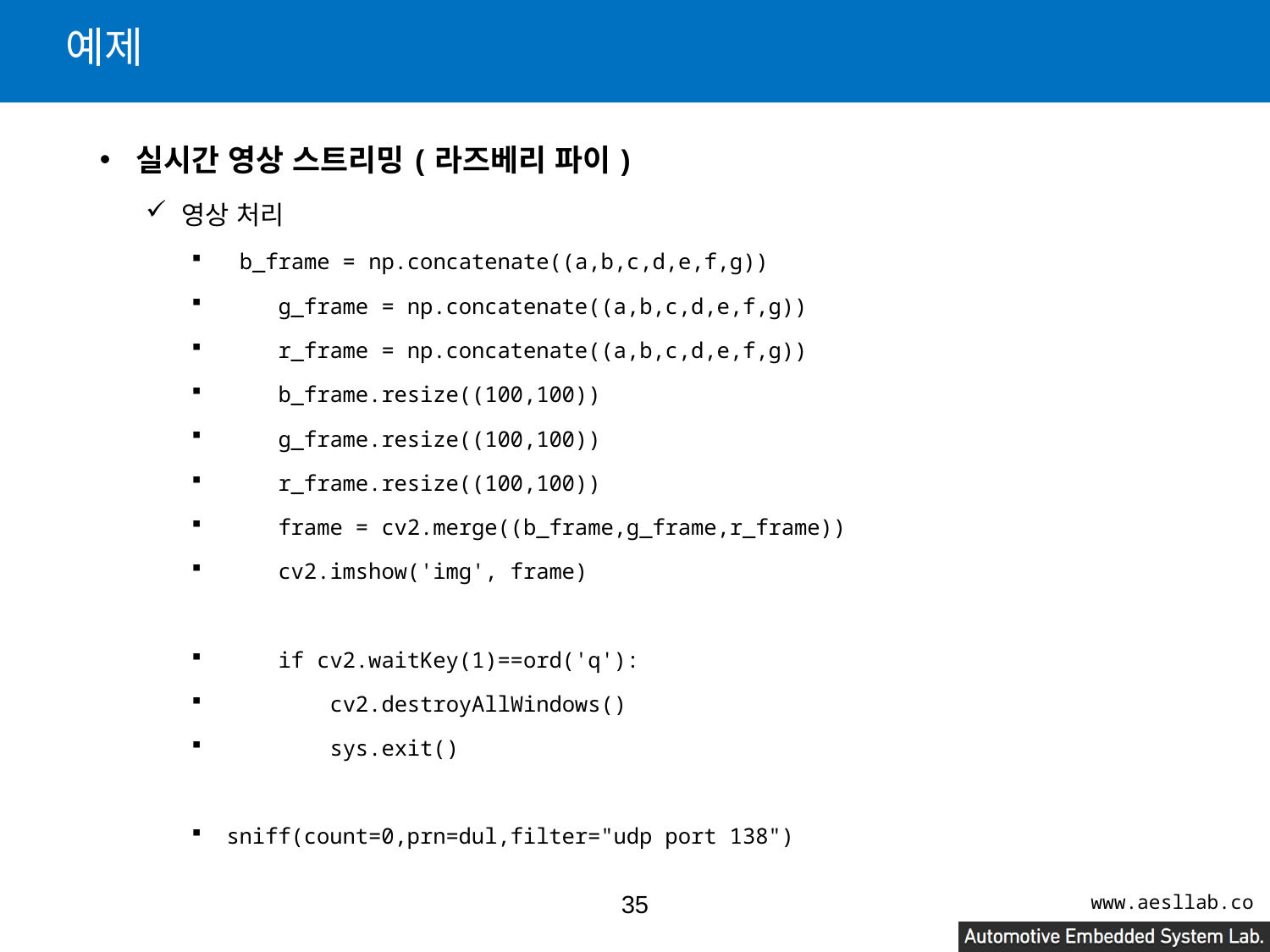

# 예제
실시간 영상 스트리밍(라즈베리 파이)
영상 처리
 b_frame = np.concatenate((a,b,c,d,e,f,g))
    g_frame = np.concatenate((a,b,c,d,e,f,g))
    r_frame = np.concatenate((a,b,c,d,e,f,g))
    b_frame.resize((100,100))
    g_frame.resize((100,100))
    r_frame.resize((100,100))
    frame = cv2.merge((b_frame,g_frame,r_frame))
    cv2.imshow('img', frame)

    if cv2.waitKey(1)==ord('q'):
        cv2.destroyAllWindows()
        sys.exit()

sniff(count=0,prn=dul,filter="udp port 138")
35